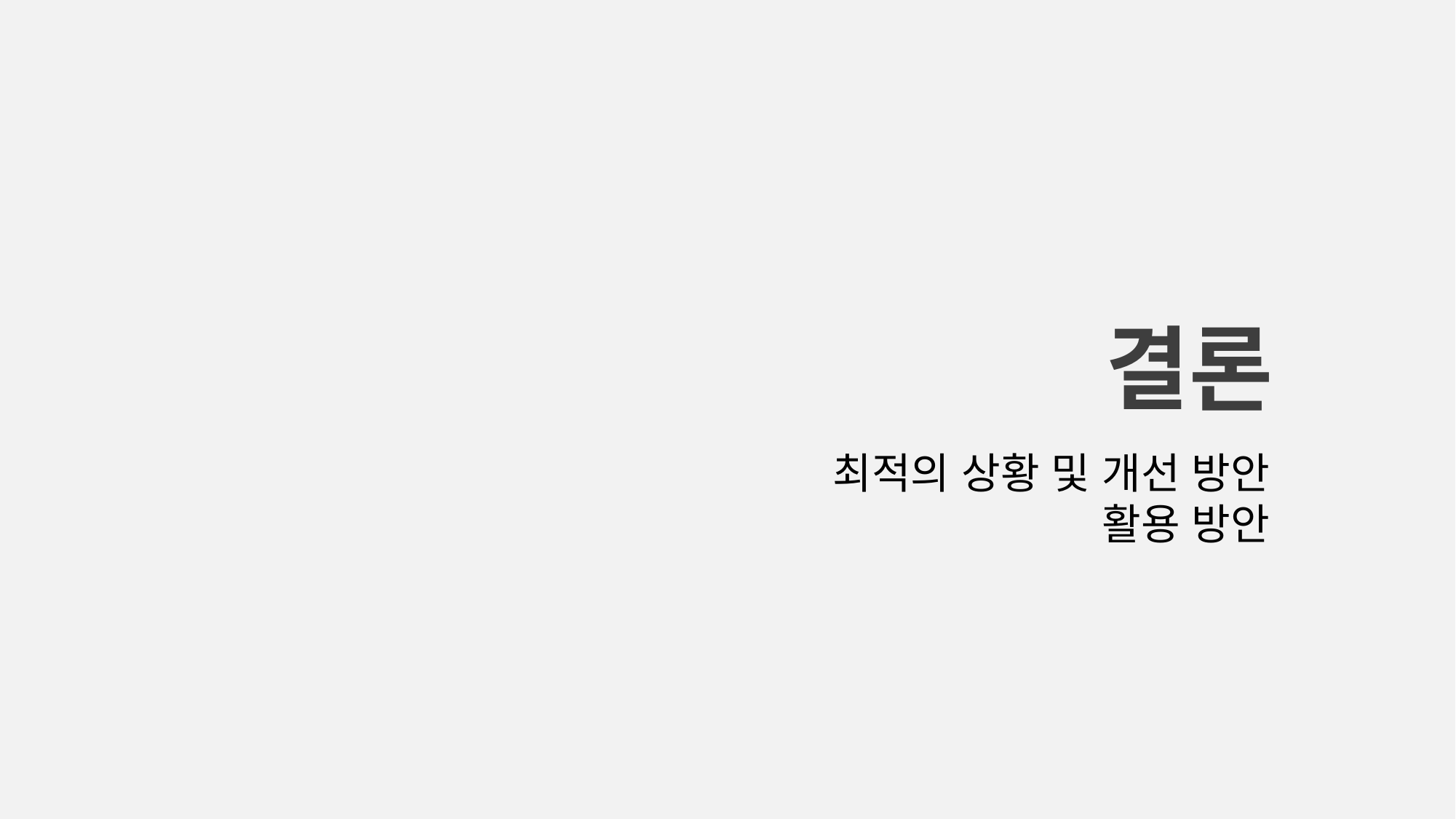

결론
최적의 상황 및 개선 방안
활용 방안